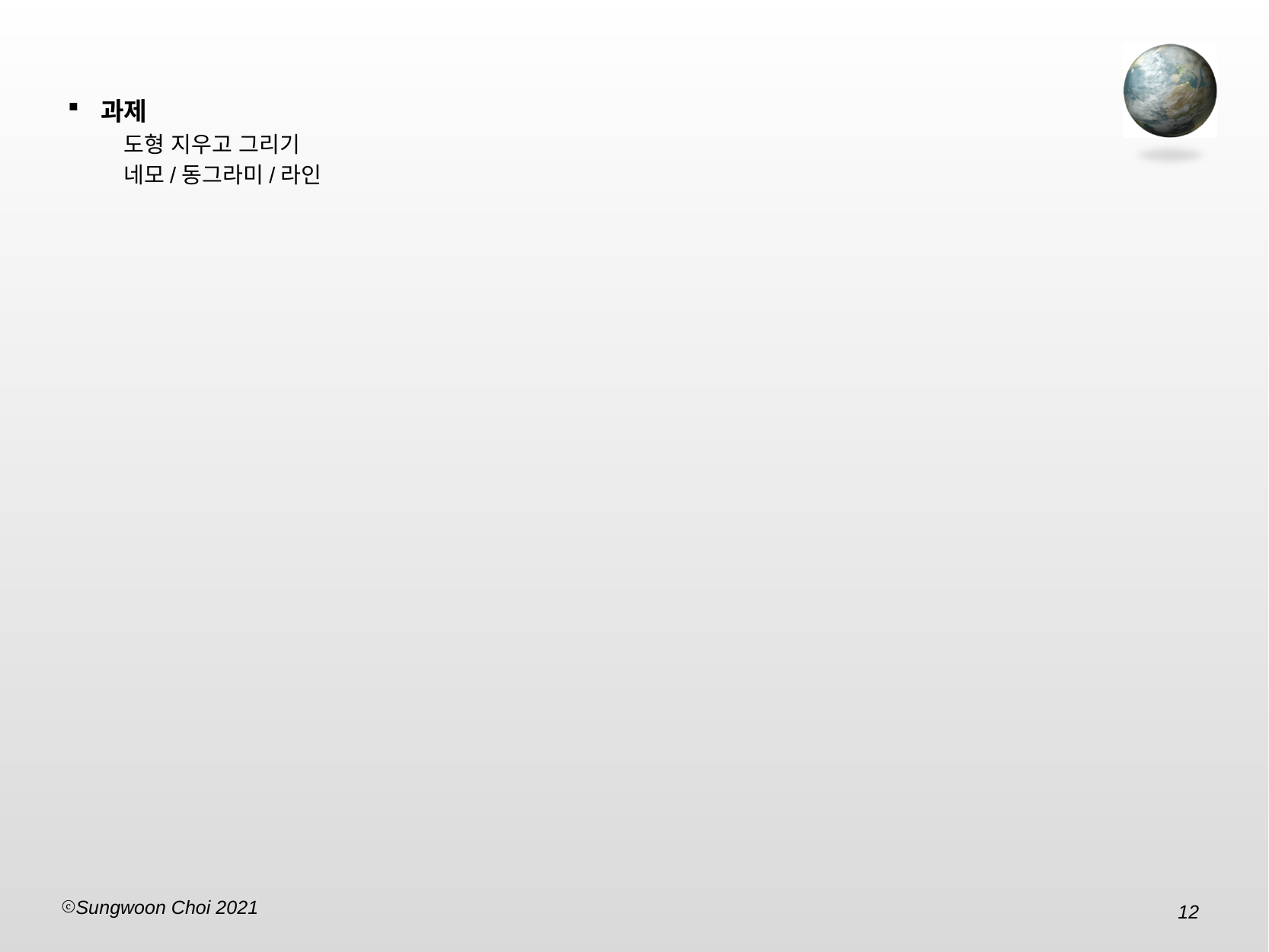

과제
도형 지우고 그리기
네모/동그라미/라인

Sungwoon Choi 2021
12